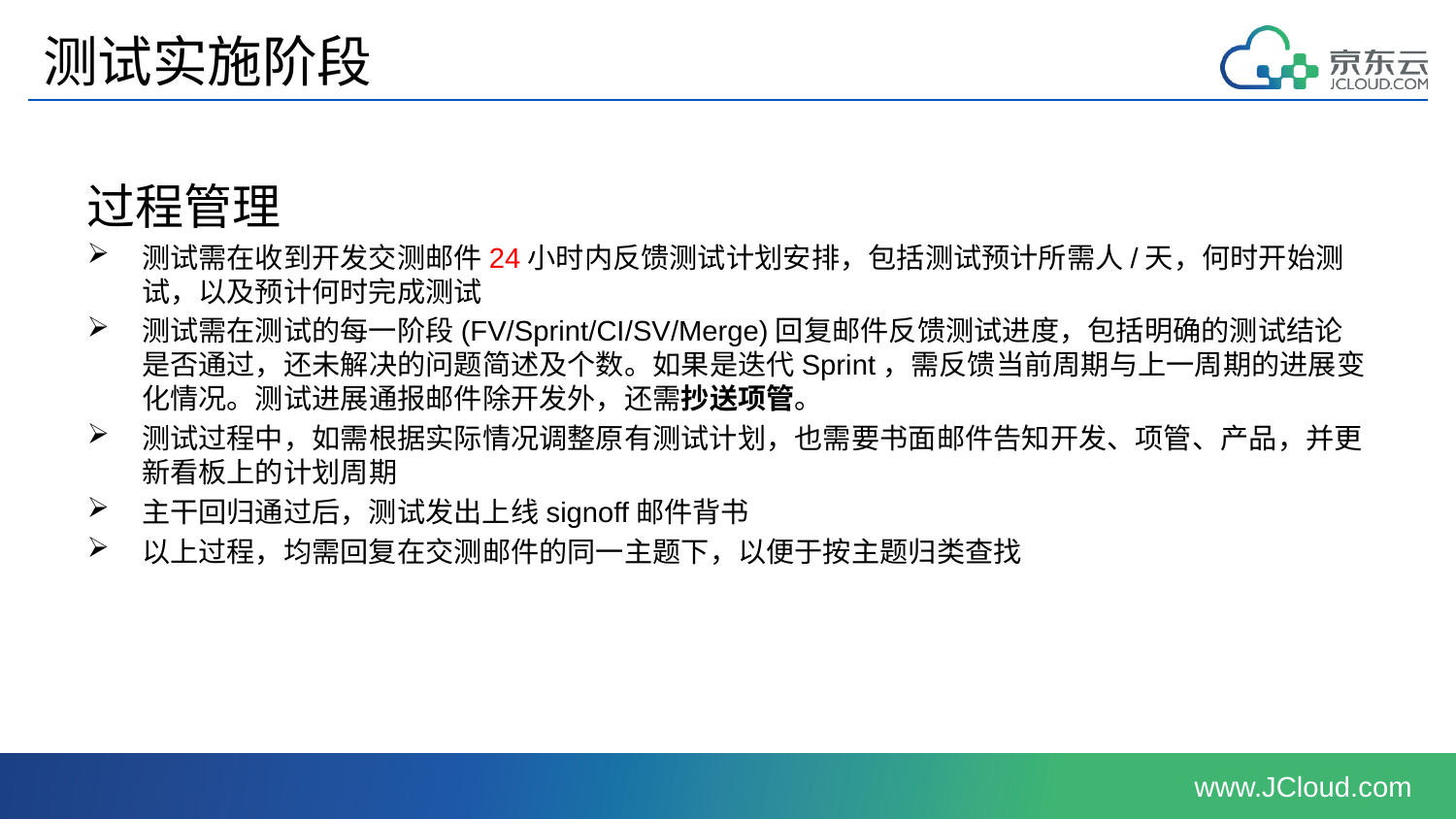

# 测试实施阶段
过程管理
测试需在收到开发交测邮件24小时内反馈测试计划安排，包括测试预计所需人/天，何时开始测试，以及预计何时完成测试
测试需在测试的每一阶段(FV/Sprint/CI/SV/Merge)回复邮件反馈测试进度，包括明确的测试结论是否通过，还未解决的问题简述及个数。如果是迭代Sprint，需反馈当前周期与上一周期的进展变化情况。测试进展通报邮件除开发外，还需抄送项管。
测试过程中，如需根据实际情况调整原有测试计划，也需要书面邮件告知开发、项管、产品，并更新看板上的计划周期
主干回归通过后，测试发出上线signoff邮件背书
以上过程，均需回复在交测邮件的同一主题下，以便于按主题归类查找